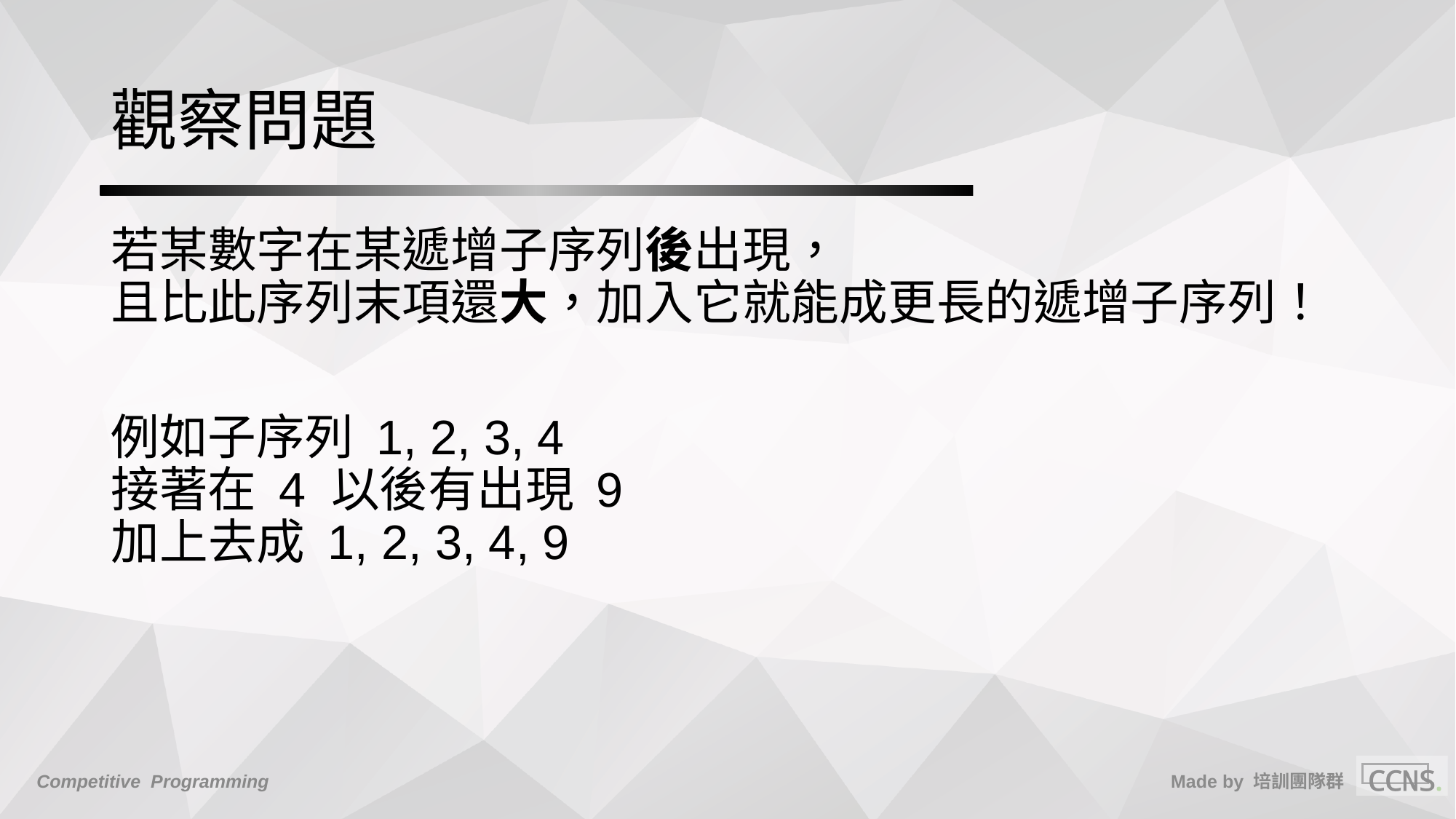

# 觀察問題
若某數字在某遞增子序列後出現，
且比此序列末項還大，加入它就能成更長的遞增子序列！

例如子序列 1, 2, 3, 4
接著在 4 以後有出現 9
加上去成 1, 2, 3, 4, 9